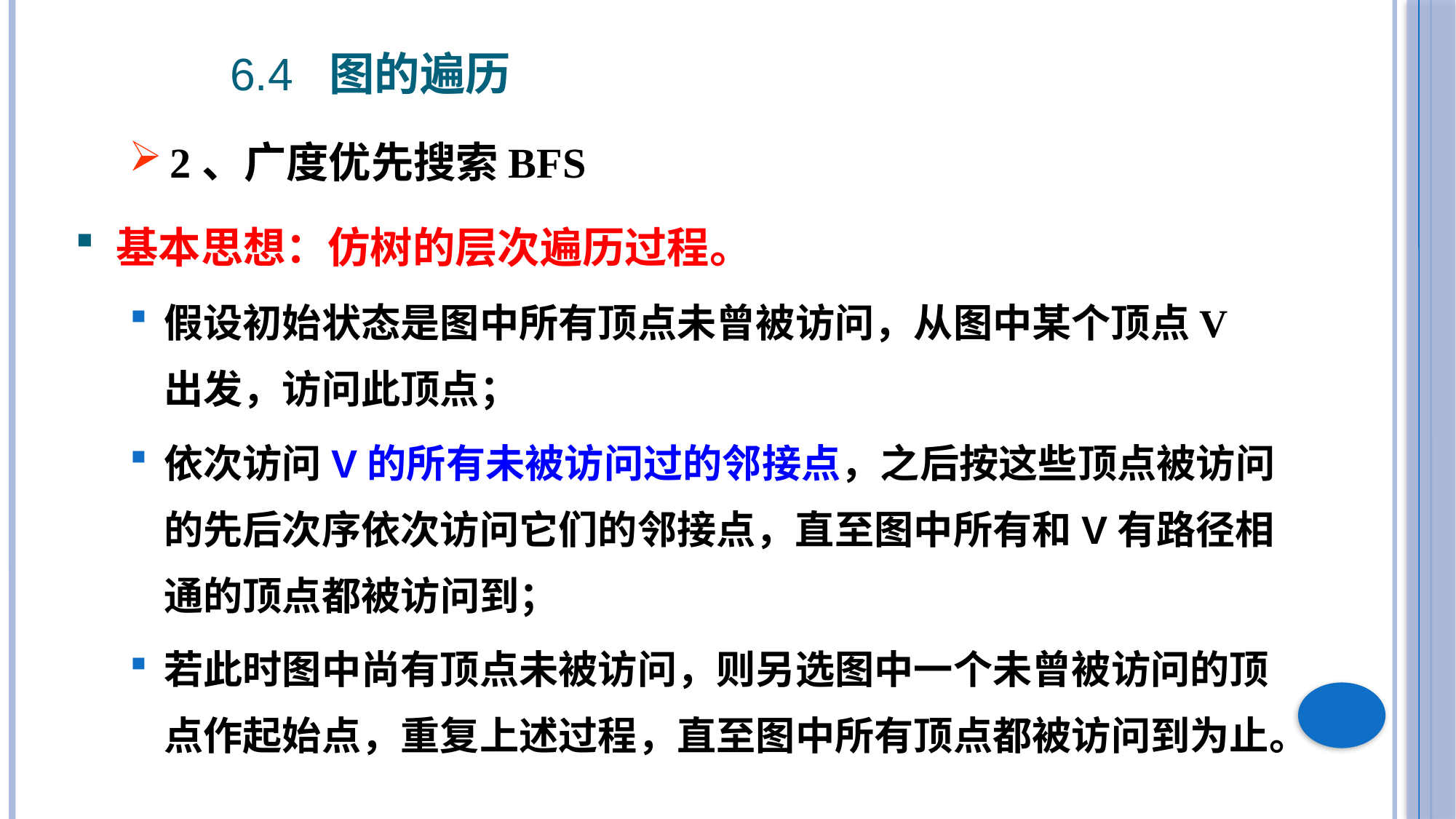

6.4  图的遍历
2、广度优先搜索BFS

基本思想：仿树的层次遍历过程。
假设初始状态是图中所有顶点未曾被访问，从图中某个顶点V 出发，访问此顶点；
依次访问V的所有未被访问过的邻接点，之后按这些顶点被访问的先后次序依次访问它们的邻接点，直至图中所有和V有路径相通的顶点都被访问到；
若此时图中尚有顶点未被访问，则另选图中一个未曾被访问的顶点作起始点，重复上述过程，直至图中所有顶点都被访问到为止。